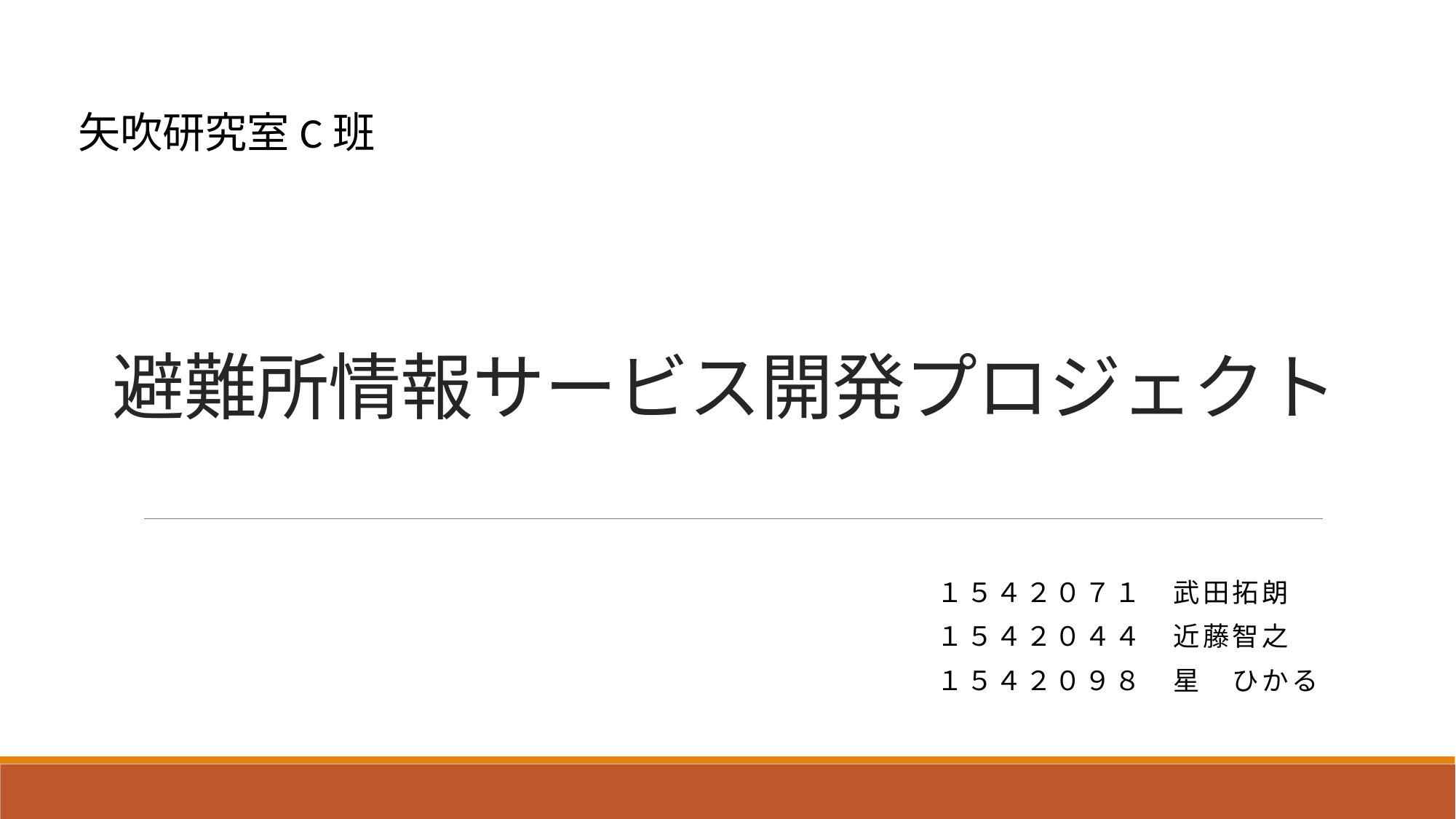

矢吹研究室C班
# 避難所情報サービス開発プロジェクト
１５４２０７１　武田拓朗
１５４２０４４　近藤智之
１５４２０９８　星　ひかる